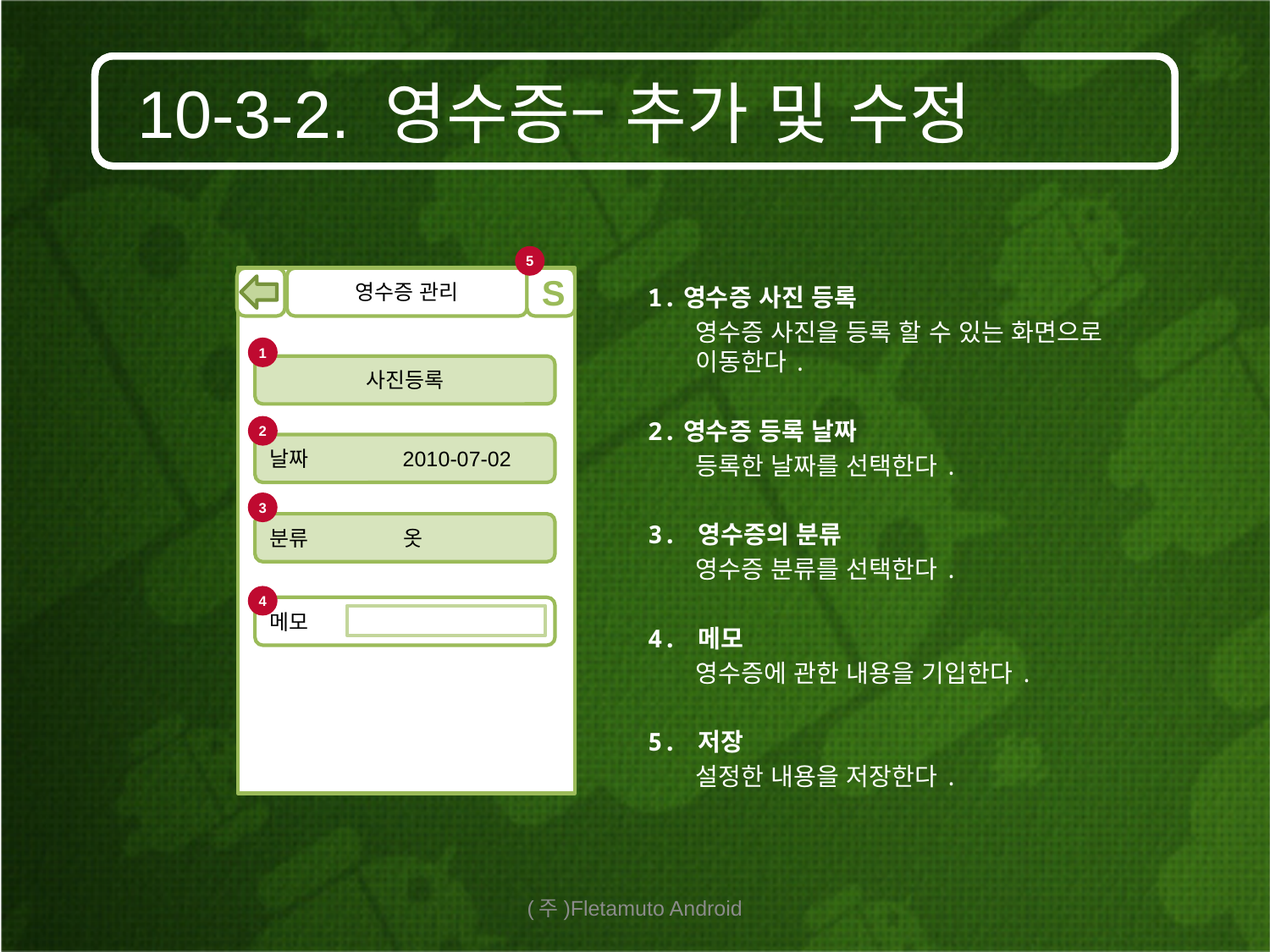

# 10-3-2. 영수증– 추가 및 수정
5

영수증 관리
S
1.영수증 사진 등록
	영수증 사진을 등록 할 수 있는 화면으로 이동한다.

2.영수증 등록 날짜
 	등록한 날짜를 선택한다.

3. 영수증의 분류
 	영수증 분류를 선택한다.

4. 메모
 	영수증에 관한 내용을 기입한다.

5. 저장
 	설정한 내용을 저장한다.

1
사진등록
2
날짜               2010-07-02
3
분류                옷
4
메모

(주)Fletamuto Android